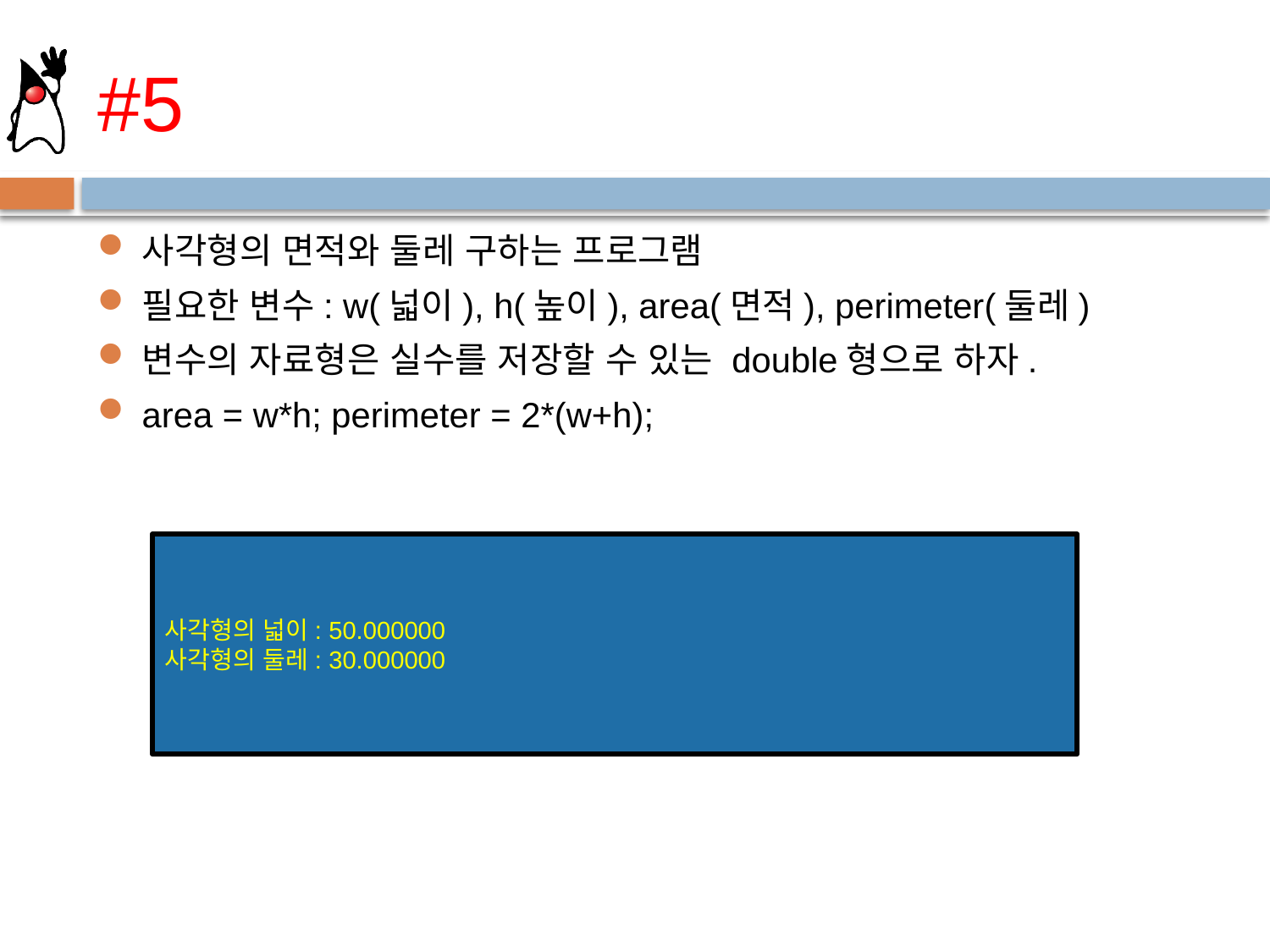

# #5
사각형의 면적와 둘레 구하는 프로그램
필요한 변수: w(넓이), h(높이), area(면적), perimeter(둘레)
변수의 자료형은 실수를 저장할 수 있는 double형으로 하자.
area = w*h; perimeter = 2*(w+h);

사각형의 넓이: 50.000000
사각형의 둘레: 30.000000